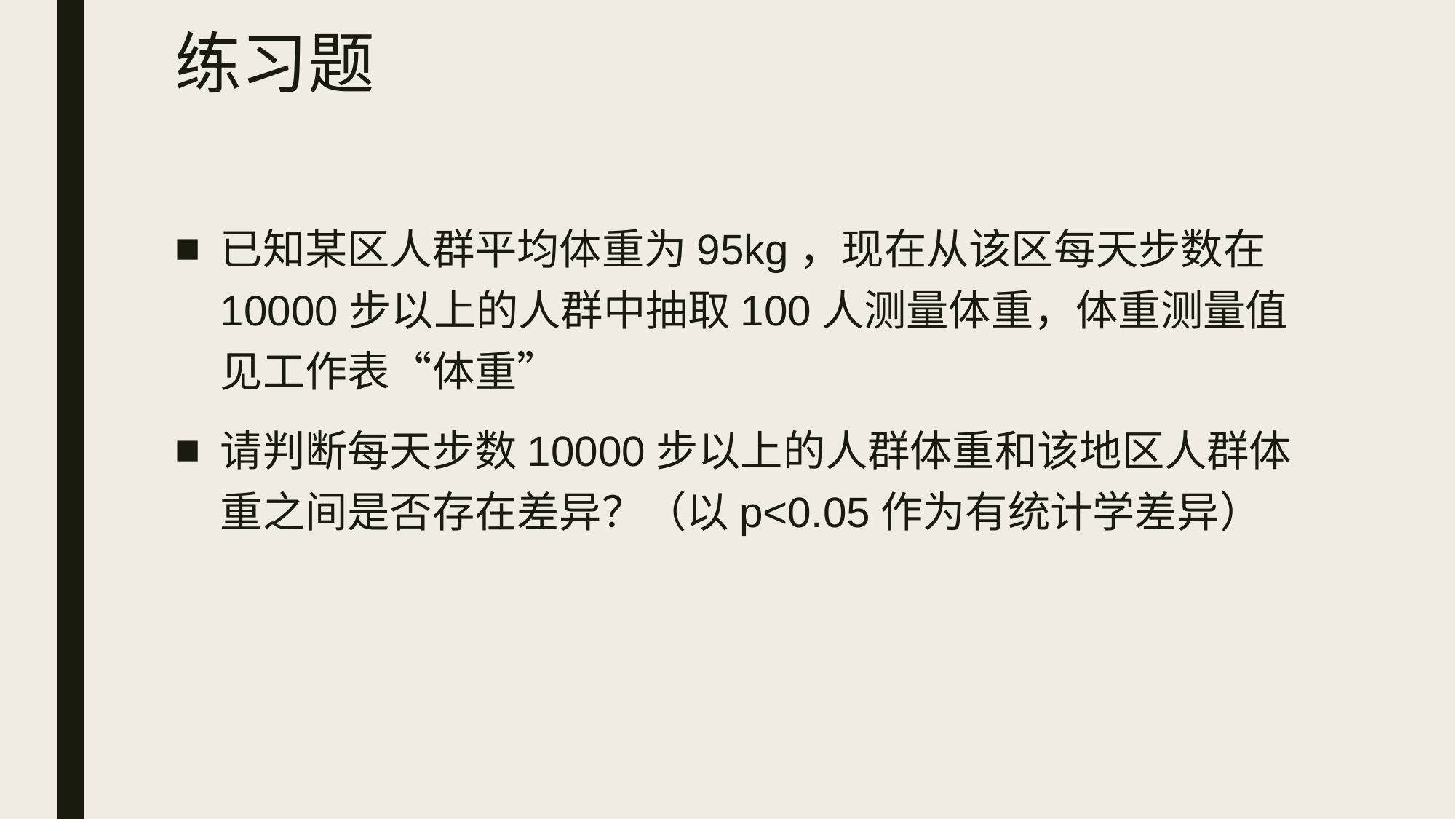

# 练习题
已知某区人群平均体重为95kg，现在从该区每天步数在10000步以上的人群中抽取100人测量体重，体重测量值见工作表“体重”
请判断每天步数10000步以上的人群体重和该地区人群体重之间是否存在差异？（以p<0.05作为有统计学差异）